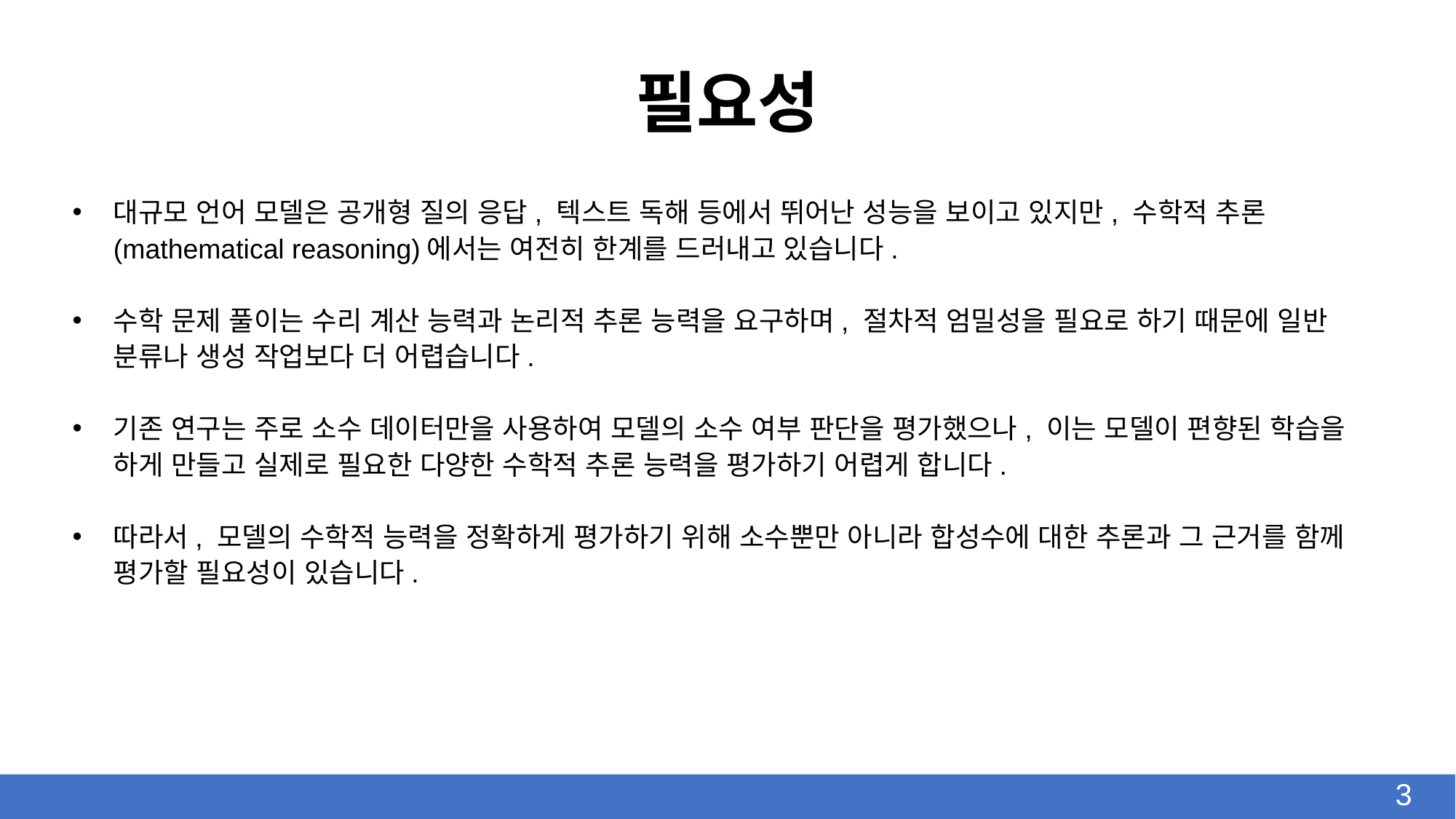

# 필요성
대규모 언어 모델은 공개형 질의 응답, 텍스트 독해 등에서 뛰어난 성능을 보이고 있지만, 수학적 추론(mathematical reasoning)에서는 여전히 한계를 드러내고 있습니다.

수학 문제 풀이는 수리 계산 능력과 논리적 추론 능력을 요구하며, 절차적 엄밀성을 필요로 하기 때문에 일반 분류나 생성 작업보다 더 어렵습니다.

기존 연구는 주로 소수 데이터만을 사용하여 모델의 소수 여부 판단을 평가했으나, 이는 모델이 편향된 학습을 하게 만들고 실제로 필요한 다양한 수학적 추론 능력을 평가하기 어렵게 합니다.

따라서, 모델의 수학적 능력을 정확하게 평가하기 위해 소수뿐만 아니라 합성수에 대한 추론과 그 근거를 함께 평가할 필요성이 있습니다.

3